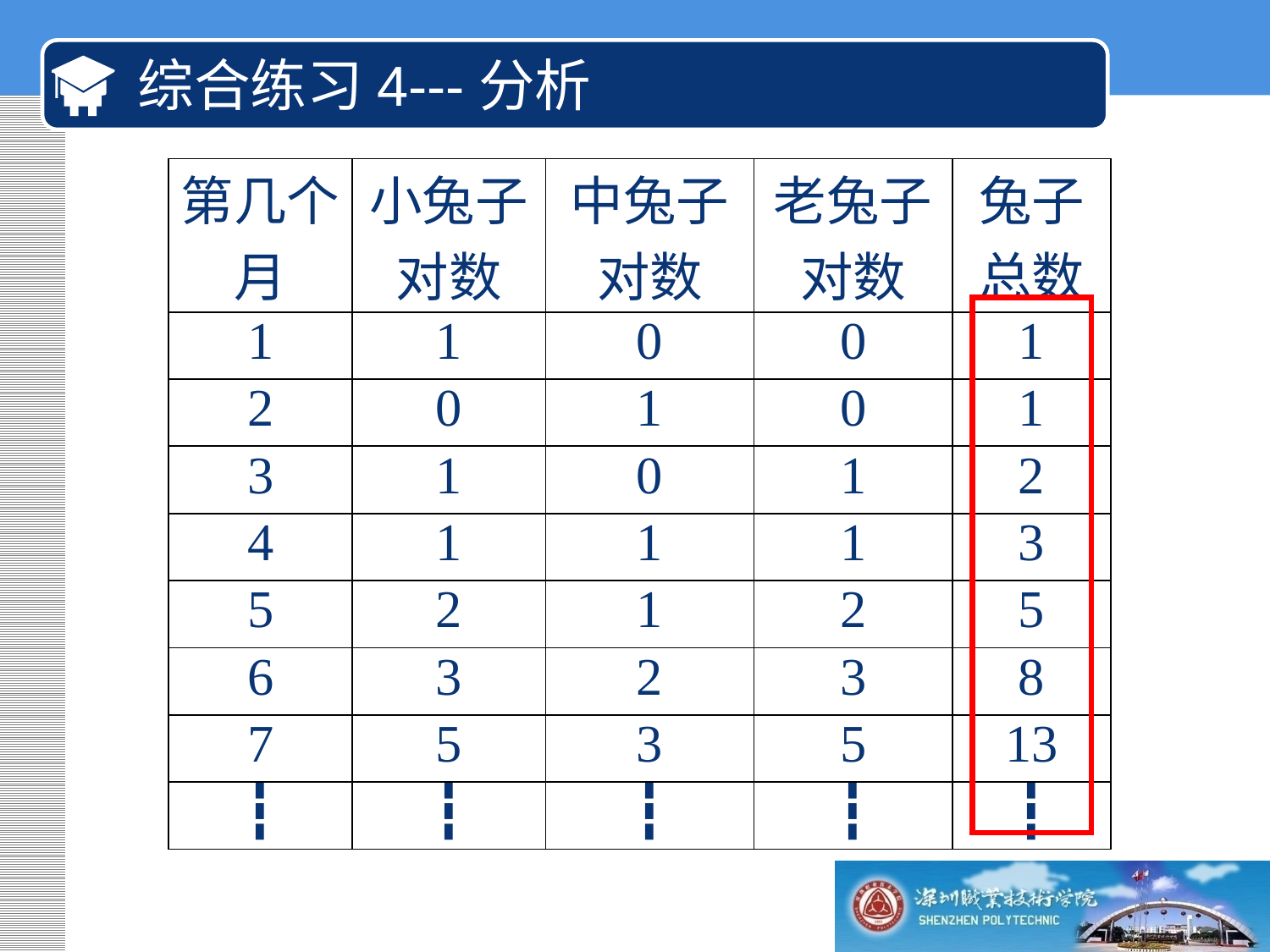

# 综合练习4---分析
| 第几个月 | 小兔子对数 | 中兔子对数 | 老兔子对数 | 兔子总数 |
| --- | --- | --- | --- | --- |
| 1 | 1 | 0 | 0 | 1 |
| 2 | 0 | 1 | 0 | 1 |
| 3 | 1 | 0 | 1 | 2 |
| 4 | 1 | 1 | 1 | 3 |
| 5 | 2 | 1 | 2 | 5 |
| 6 | 3 | 2 | 3 | 8 |
| 7 | 5 | 3 | 5 | 13 |
| ┇ | ┇ | ┇ | ┇ | ┇ |